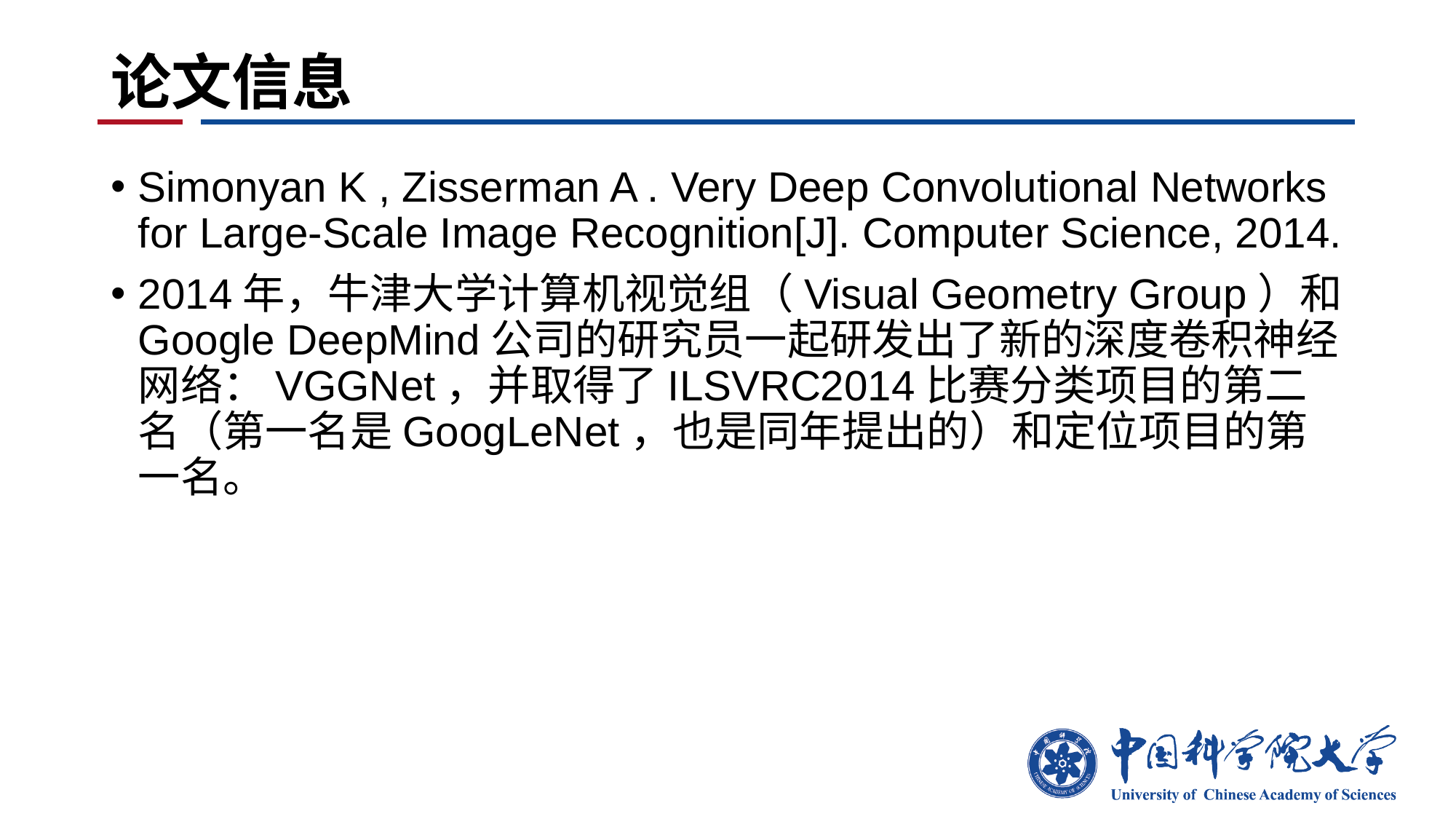

# 论文信息
Simonyan K , Zisserman A . Very Deep Convolutional Networks for Large-Scale Image Recognition[J]. Computer Science, 2014.
2014年，牛津大学计算机视觉组（Visual Geometry Group）和Google DeepMind公司的研究员一起研发出了新的深度卷积神经网络：VGGNet，并取得了ILSVRC2014比赛分类项目的第二名（第一名是GoogLeNet，也是同年提出的）和定位项目的第一名。